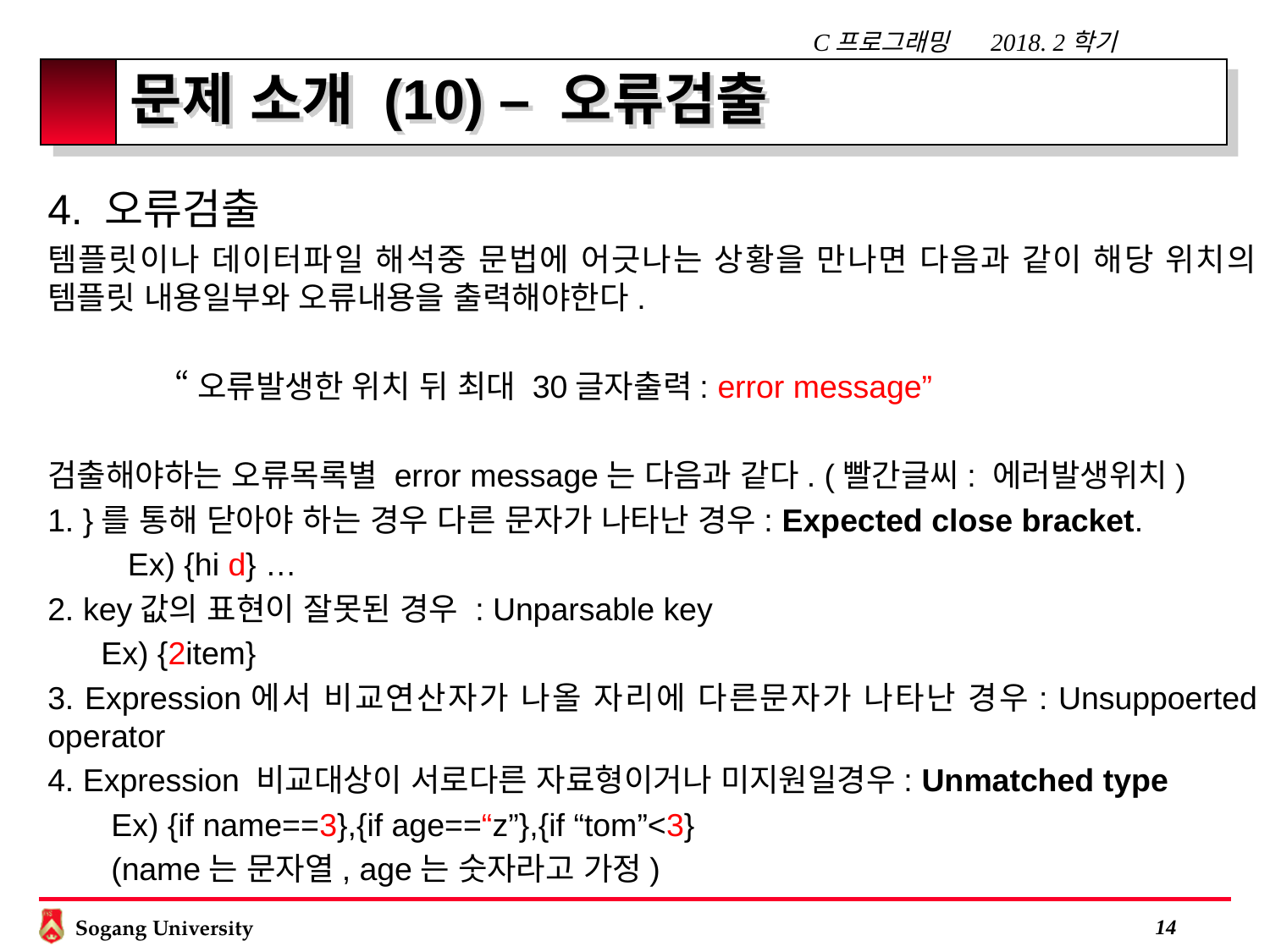

# 문제 소개 (10) – 오류검출
4. 오류검출
템플릿이나 데이터파일 해석중 문법에 어긋나는 상황을 만나면 다음과 같이 해당 위치의 템플릿 내용일부와 오류내용을 출력해야한다.

	“오류발생한 위치 뒤 최대 30글자출력: error message”

검출해야하는 오류목록별 error message는 다음과 같다. (빨간글씨: 에러발생위치)
1. }를 통해 닫아야 하는 경우 다른 문자가 나타난 경우: Expected close bracket.
         Ex) {hi d} …
2. key값의 표현이 잘못된 경우 : Unparsable key
      Ex) {2item}
3. Expression에서 비교연산자가 나올 자리에 다른문자가 나타난 경우: Unsuppoerted operator
4. Expression 비교대상이 서로다른 자료형이거나 미지원일경우: Unmatched type
Ex) {if name==3},{if age==“z”},{if “tom”<3}
(name는 문자열, age는 숫자라고 가정)

 14